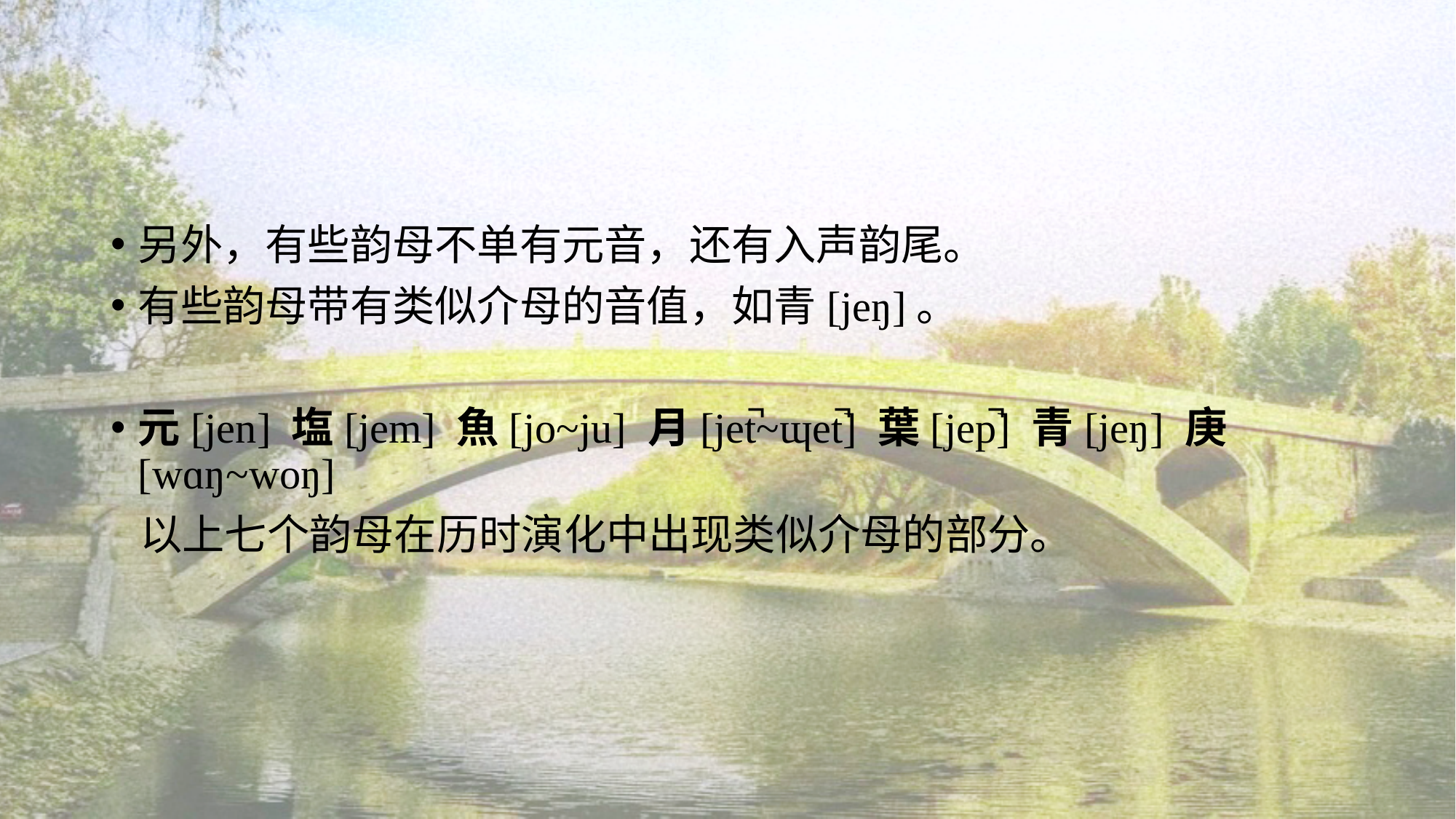

#
另外，有些韵母不单有元音，还有入声韵尾。
有些韵母带有类似介母的音值，如青[jeŋ]。

元[jen] 塩[jem] 魚[jo~ju] 月[jet̚~ɰet̚] 葉[jep̚] 青[jeŋ] 庚[wɑŋ~woŋ]
  以上七个韵母在历时演化中出现类似介母的部分。